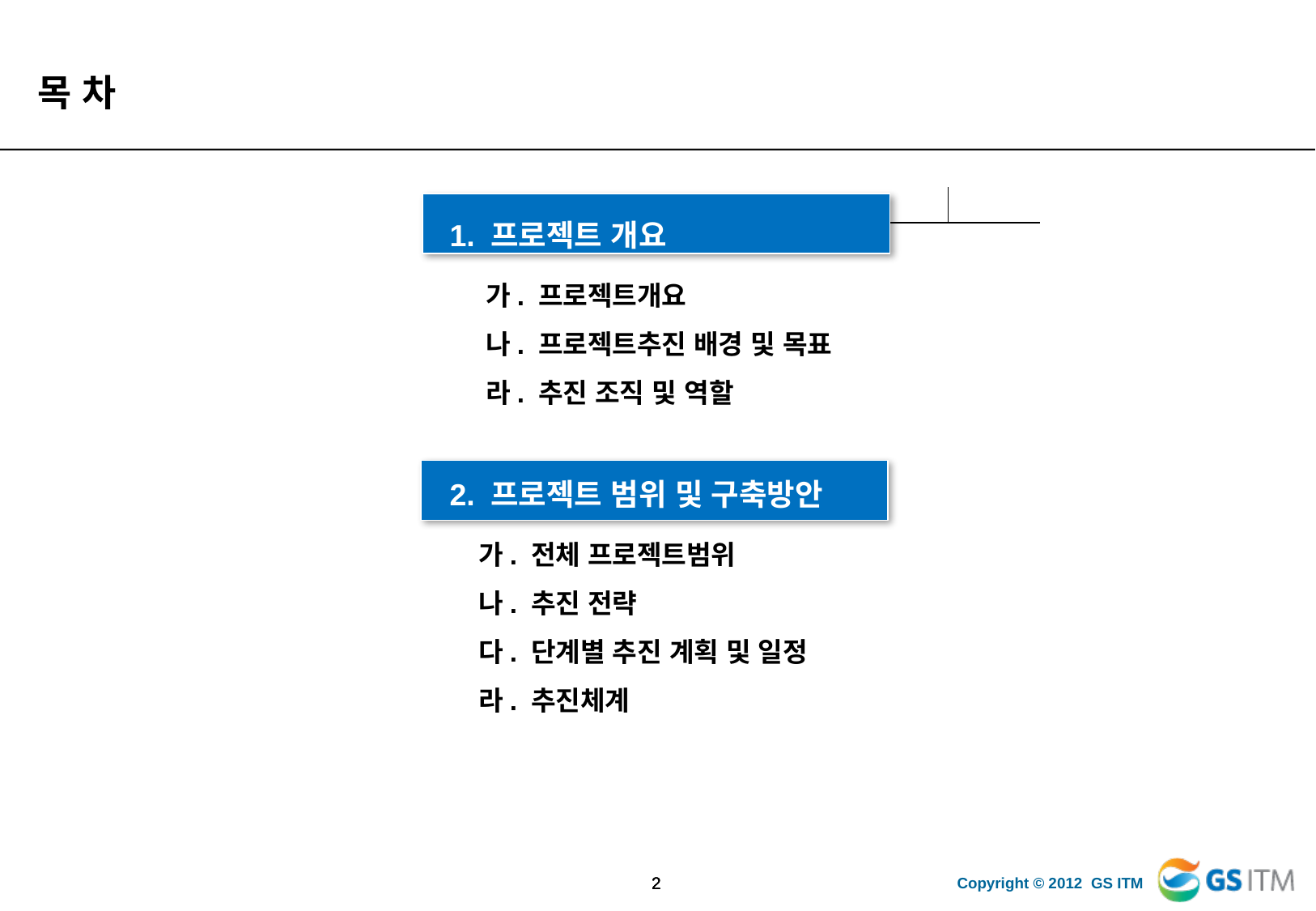

목 차
1. 프로젝트 개요
    가. 프로젝트개요
    나. 프로젝트추진 배경 및 목표
    라. 추진 조직 및 역할

2. 프로젝트 범위 및 구축방안
   가. 전체 프로젝트범위
   나. 추진 전략
   다. 단계별 추진 계획 및 일정
   라. 추진체계

2
2
2